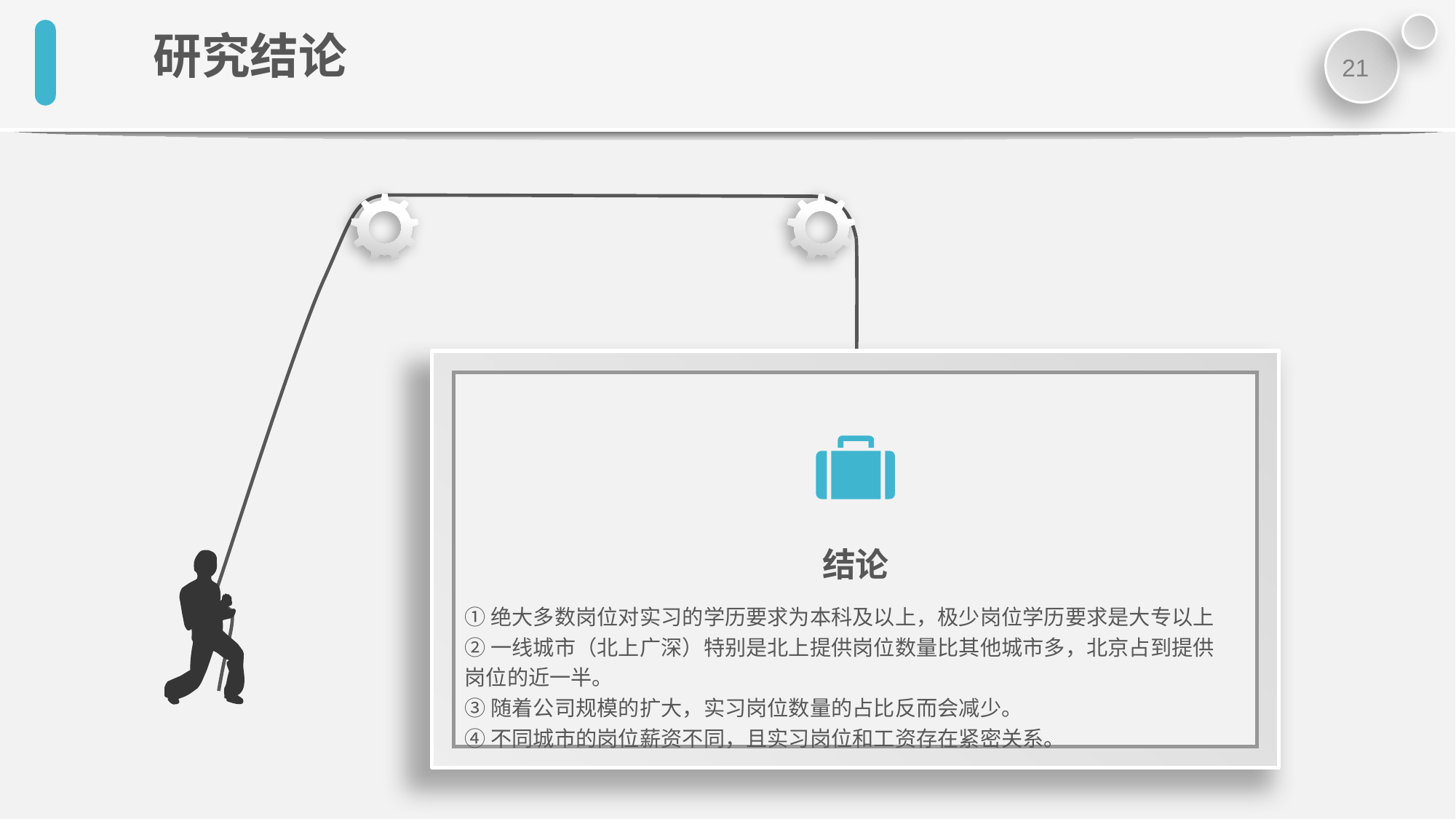

研究结论

结论
①绝大多数岗位对实习的学历要求为本科及以上，极少岗位学历要求是大专以上
②一线城市（北上广深）特别是北上提供岗位数量比其他城市多，北京占到提供岗位的近一半。
③随着公司规模的扩大，实习岗位数量的占比反而会减少。
④不同城市的岗位薪资不同，且实习岗位和工资存在紧密关系。